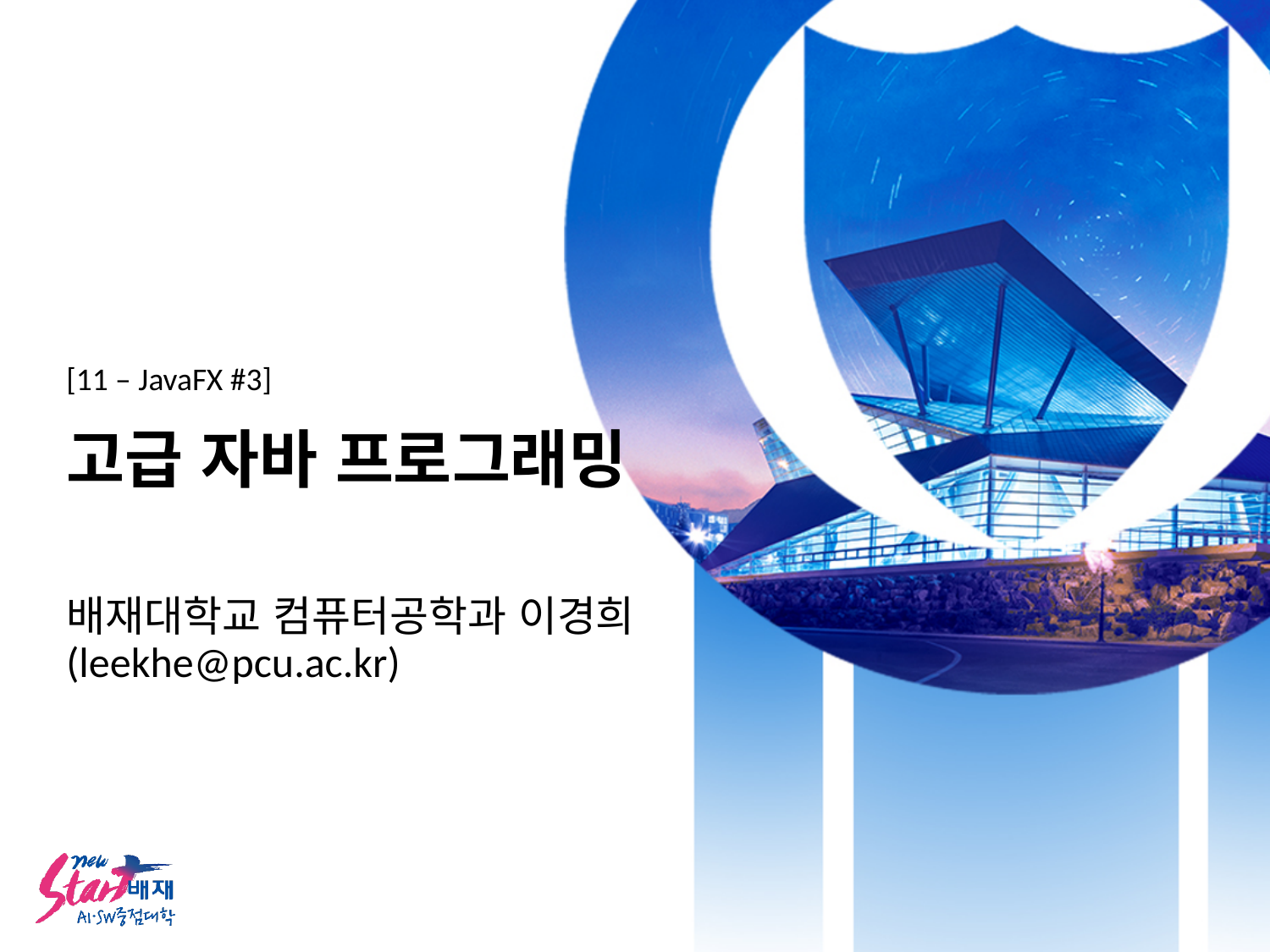

# [11 – JavaFX #3] 고급 자바 프로그래밍
배재대학교 컴퓨터공학과 이경희 (leekhe@pcu.ac.kr)